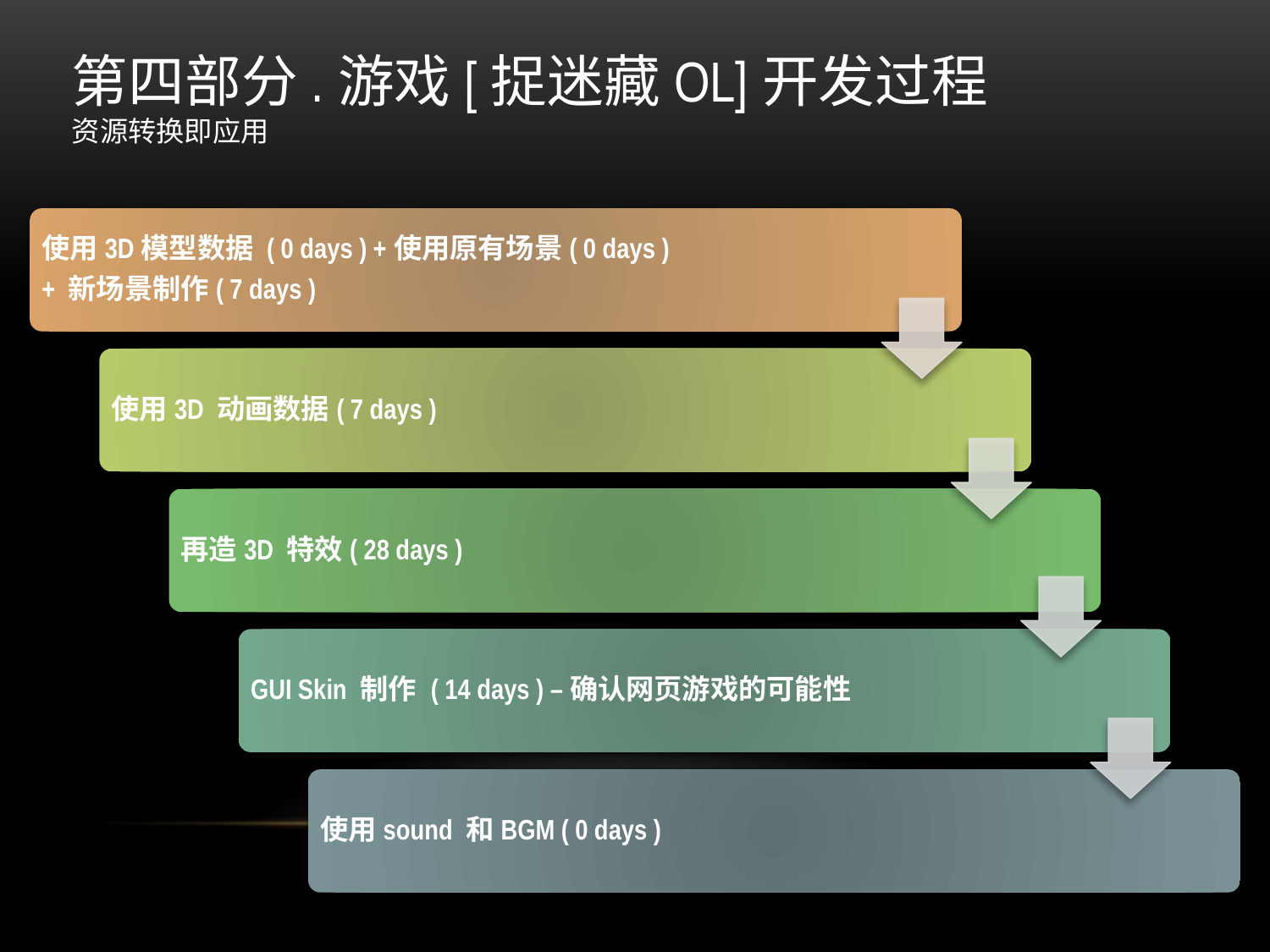

第四部分.游戏[捉迷藏OL]开发过程
资源转换即应用
使用3D模型数据 ( 0 days ) +使用原有场景( 0 days )
+ 新场景制作( 7 days )
使用3D 动画数据( 7 days )
再造3D 特效( 28 days )
GUI Skin 制作 ( 14 days ) –确认网页游戏的可能性
使用sound 和BGM ( 0 days )